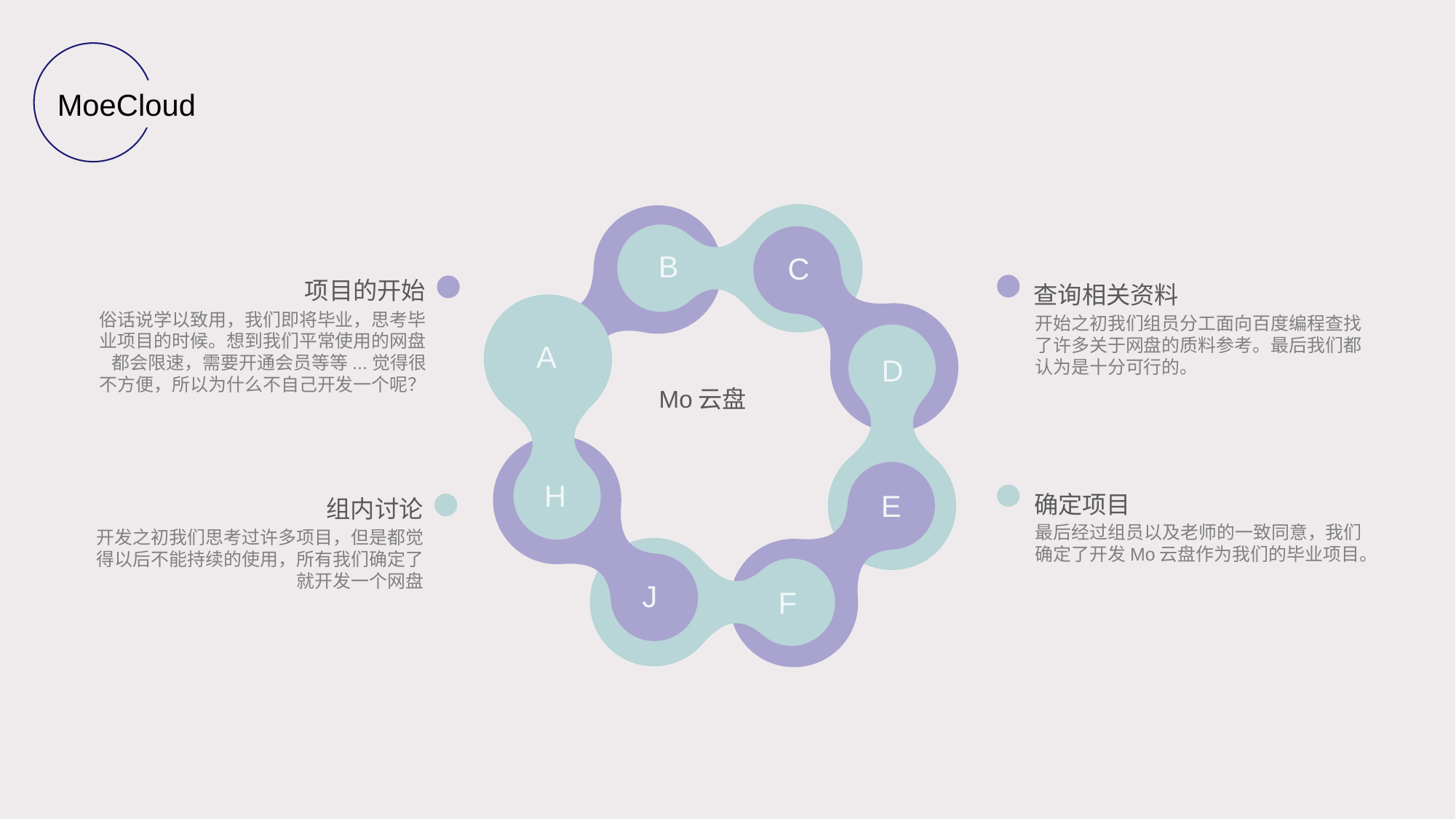

B
C

A
D
Mo云盘

H
E

J
F
项目的开始

俗话说学以致用，我们即将毕业，思考毕业项目的时候。想到我们平常使用的网盘都会限速，需要开通会员等等...觉得很不方便，所以为什么不自己开发一个呢？
查询相关资料

开始之初我们组员分工面向百度编程查找了许多关于网盘的质料参考。最后我们都认为是十分可行的。
确定项目

最后经过组员以及老师的一致同意，我们确定了开发Mo云盘作为我们的毕业项目。
组内讨论

开发之初我们思考过许多项目，但是都觉得以后不能持续的使用，所有我们确定了就开发一个网盘